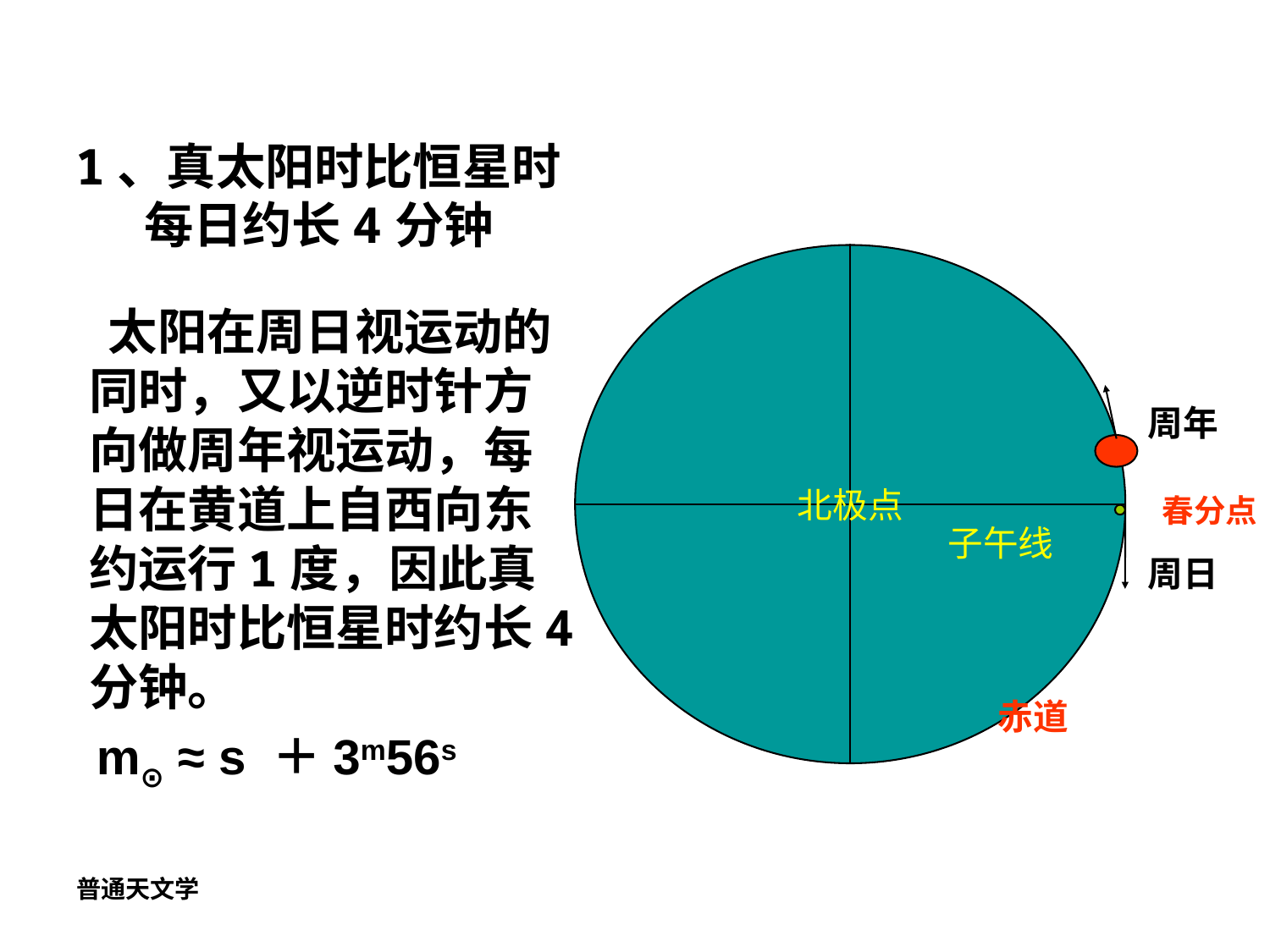

# 1、真太阳时比恒星时每日约长4分钟
北极点
     太阳在周日视运动的同时，又以逆时针方向做周年视运动，每日在黄道上自西向东约运行1度，因此真太阳时比恒星时约长4分钟。
    m⊙ ≈ s ＋3m56s

周年

春分点

子午线

周日

赤道
普通天文学